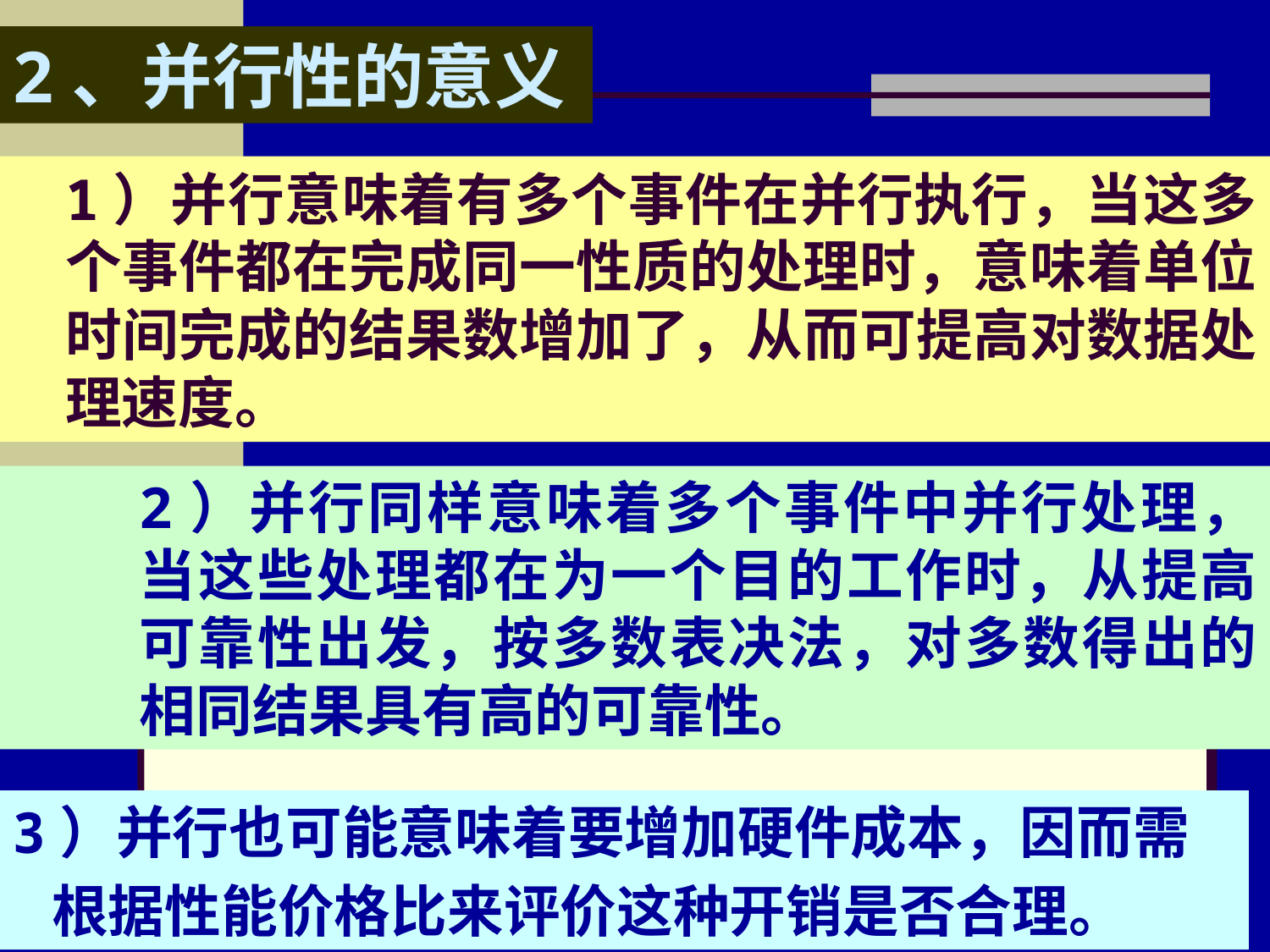

2、并行性的意义
1）并行意味着有多个事件在并行执行，当这多个事件都在完成同一性质的处理时，意味着单位时间完成的结果数增加了，从而可提高对数据处理速度。
2）并行同样意味着多个事件中并行处理，当这些处理都在为一个目的工作时，从提高可靠性出发，按多数表决法，对多数得出的相同结果具有高的可靠性。
3）并行也可能意味着要增加硬件成本，因而需
  根据性能价格比来评价这种开销是否合理。
3